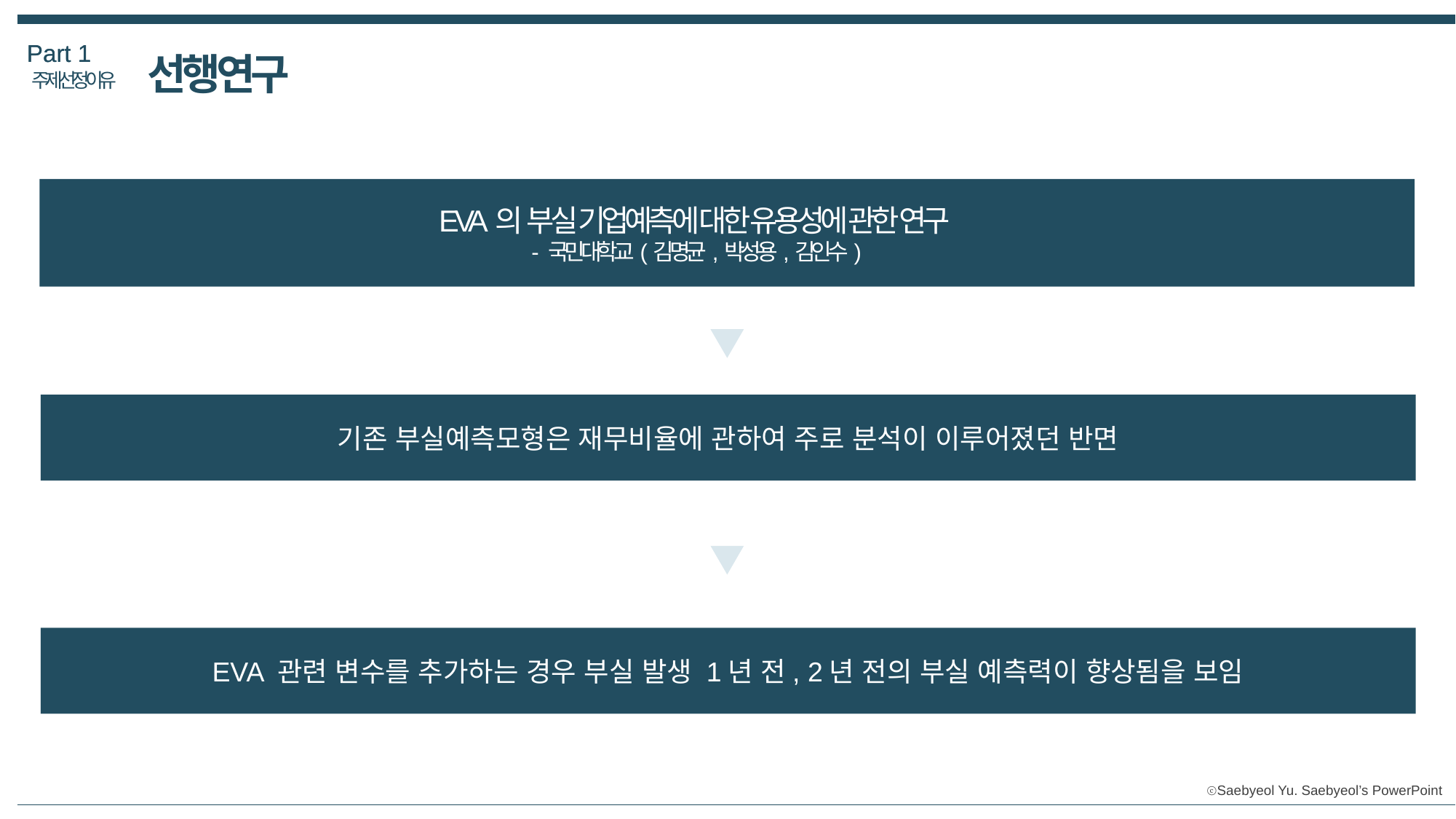

Part 1
Part 1
선행연구
주제선정이유

EVA의  부실 기업예측에 대한 유용성에 관한 연구
-  국민대학교(김명균,박성용,김인수)

기존 부실예측모형은 재무비율에 관하여 주로 분석이 이루어졌던 반면

EVA 관련 변수를 추가하는 경우 부실 발생 1년 전, 2년 전의 부실 예측력이 향상됨을 보임
(3) 문제점 및 개선방안